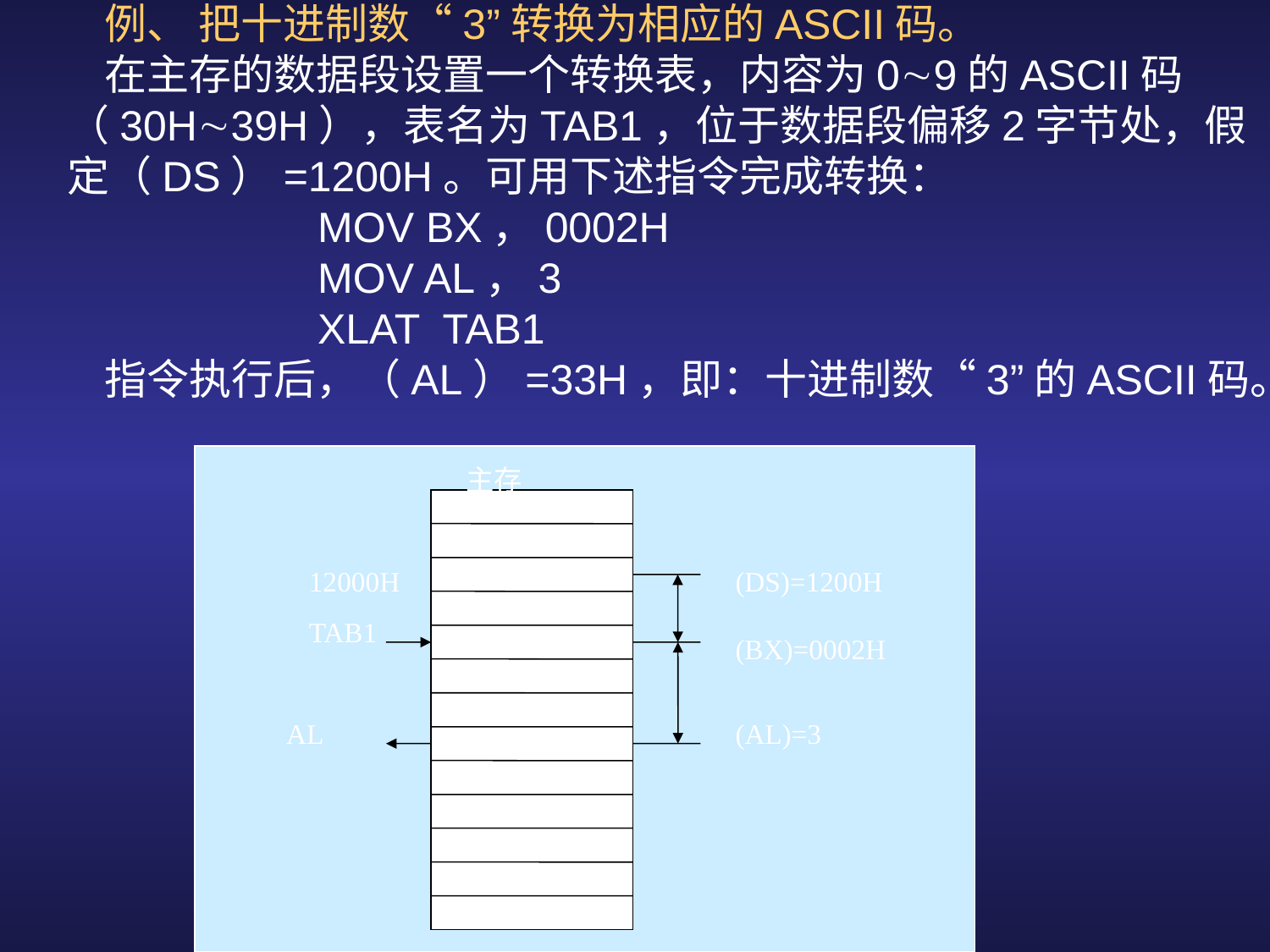

例、 把十进制数“3”转换为相应的ASCII码。
在主存的数据段设置一个转换表，内容为0∼9的ASCII码（30H∼39H），表名为TAB1，位于数据段偏移2字节处，假定（DS）=1200H。可用下述指令完成转换：
                  MOV BX，0002H
                  MOV AL，3
                  XLAT  TAB1
指令执行后，（AL）=33H，即：十进制数“3”的ASCII码。

主存

12000H

(DS)=1200H

TAB1
30H
31H
32H
33H
……
39H

(BX)=0002H

AL
(AL)=3